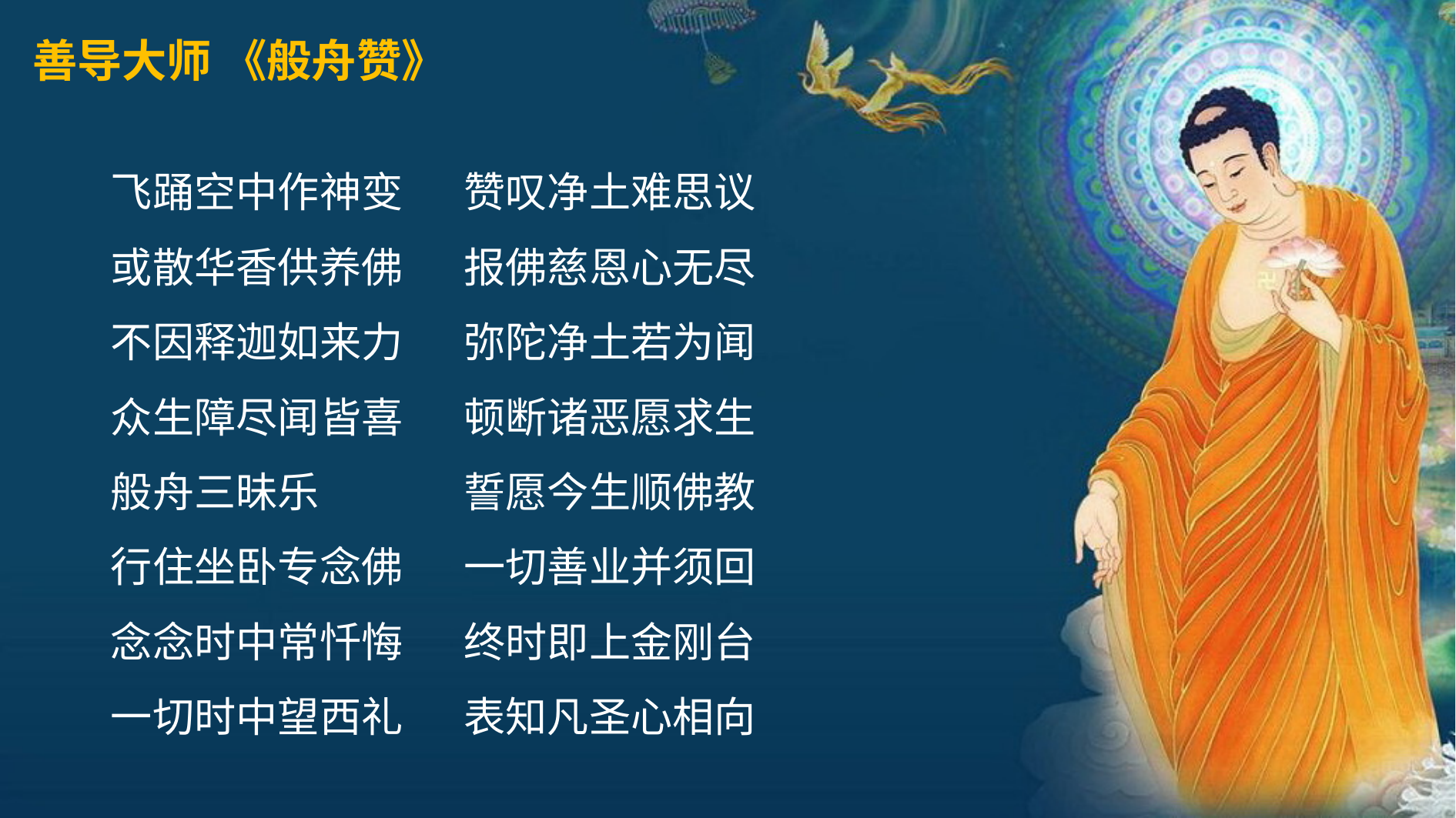

善导大师 《般舟赞》
飞踊空中作神变　  赞叹净土难思议
或散华香供养佛  　报佛慈恩心无尽
不因释迦如来力  　弥陀净土若为闻
众生障尽闻皆喜  　顿断诸恶愿求生
般舟三昧乐　　  　誓愿今生顺佛教
行住坐卧专念佛　  一切善业并须回
念念时中常忏悔　  终时即上金刚台
一切时中望西礼　  表知凡圣心相向